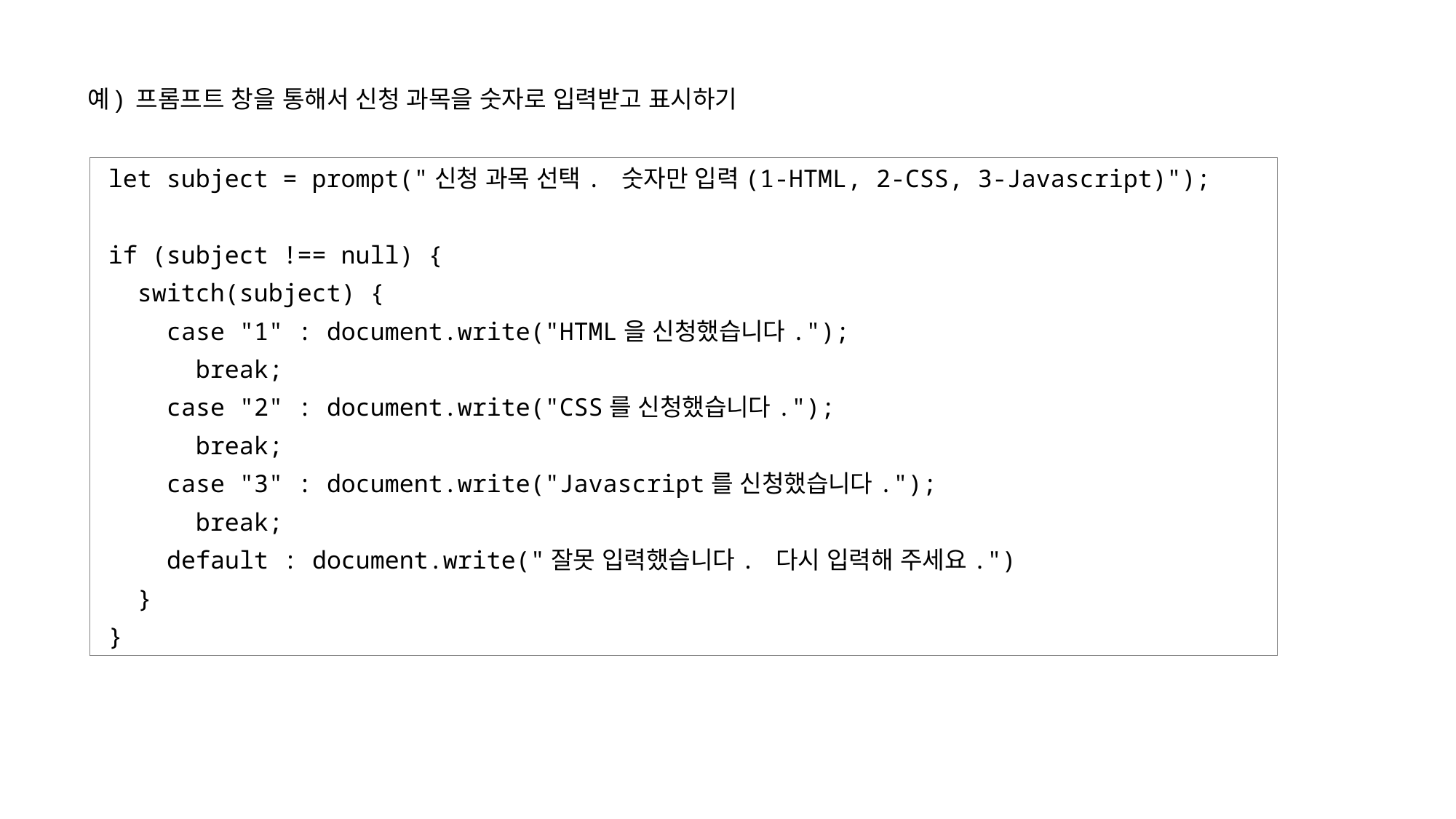

예) 프롬프트 창을 통해서 신청 과목을 숫자로 입력받고 표시하기
let subject = prompt("신청 과목 선택. 숫자만 입력(1-HTML, 2-CSS, 3-Javascript)");

if (subject !== null) {
  switch(subject) {
    case "1" : document.write("HTML을 신청했습니다.");
      break;
    case "2" : document.write("CSS를 신청했습니다.");
      break;
    case "3" : document.write("Javascript를 신청했습니다.");
      break;
    default : document.write("잘못 입력했습니다. 다시 입력해 주세요.")
  }
}